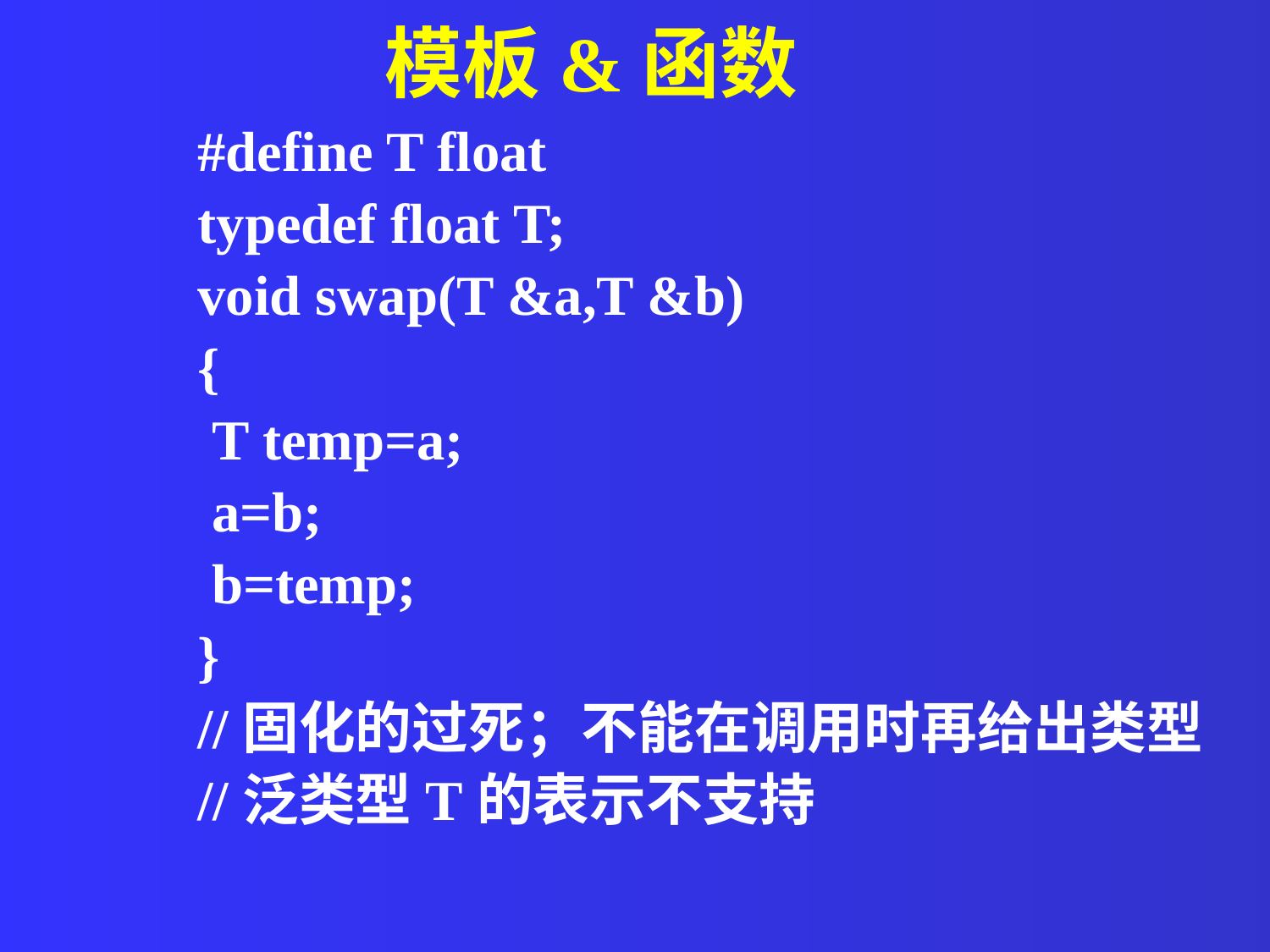

模板&函数
#define T float
typedef float T;
void swap(T &a,T &b)
{
 T temp=a;
 a=b;
 b=temp;
}
//固化的过死；不能在调用时再给出类型
//泛类型T的表示不支持